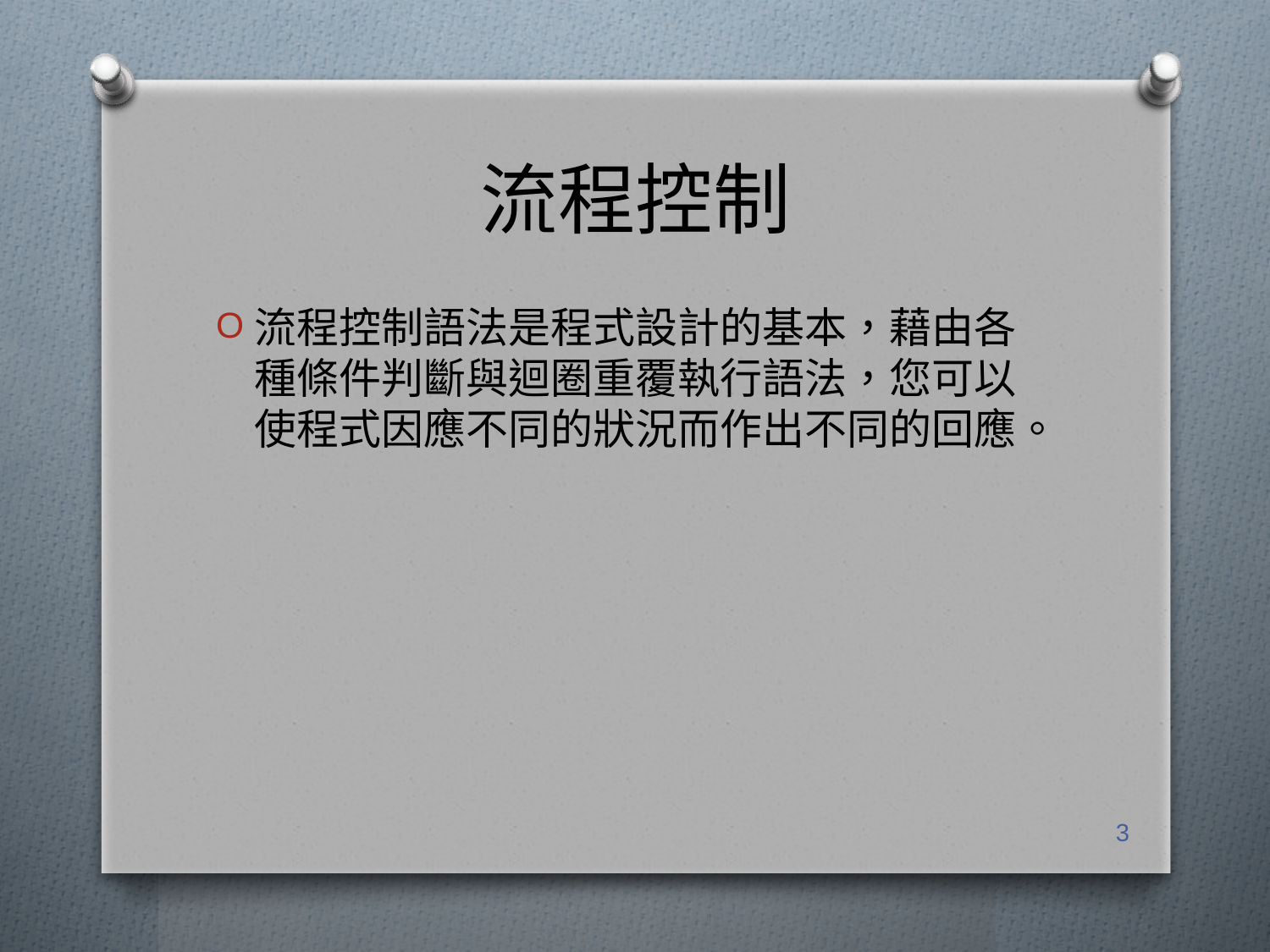

# 流程控制
流程控制語法是程式設計的基本，藉由各種條件判斷與迴圈重覆執行語法，您可以使程式因應不同的狀況而作出不同的回應。
3